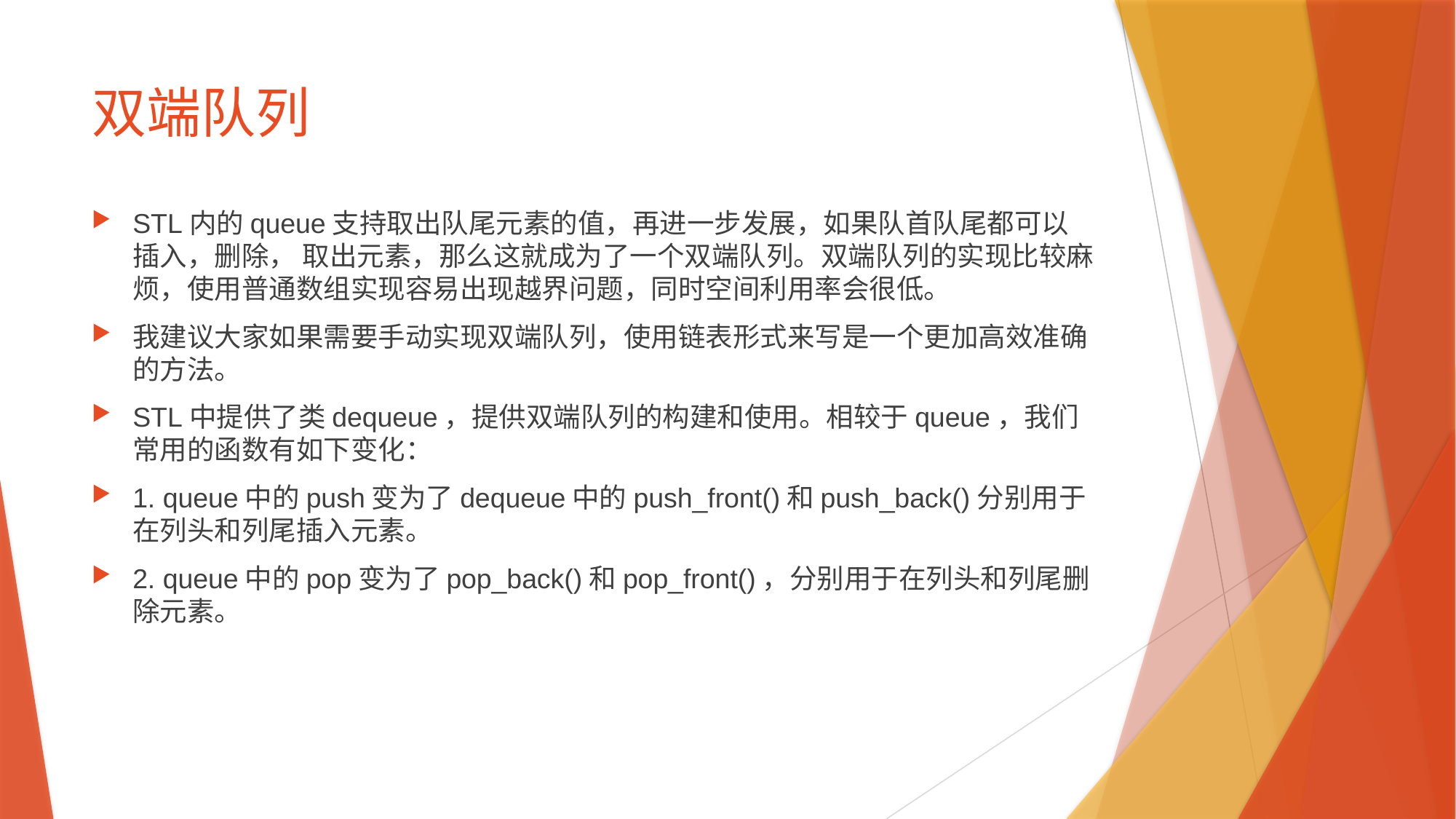

# 双端队列
STL内的queue支持取出队尾元素的值，再进一步发展，如果队首队尾都可以插入，删除， 取出元素，那么这就成为了一个双端队列。双端队列的实现比较麻烦，使用普通数组实现容易出现越界问题，同时空间利用率会很低。
我建议大家如果需要手动实现双端队列，使用链表形式来写是一个更加高效准确的方法。
STL中提供了类dequeue，提供双端队列的构建和使用。相较于queue，我们常用的函数有如下变化：
1. queue中的push变为了dequeue中的push_front()和push_back()分别用于在列头和列尾插入元素。
2. queue中的pop变为了pop_back()和pop_front()，分别用于在列头和列尾删除元素。